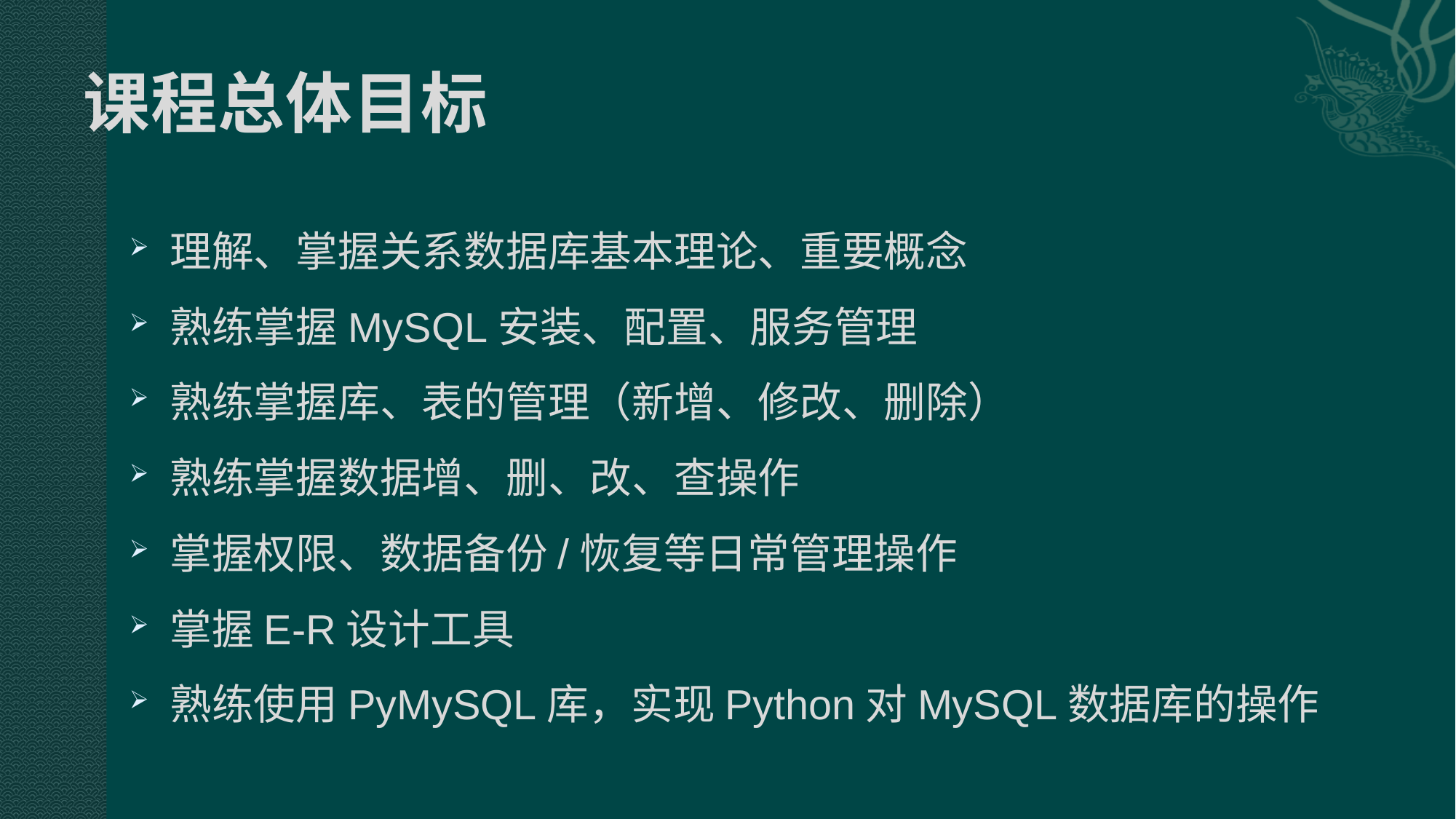

# 课程总体目标
理解、掌握关系数据库基本理论、重要概念
熟练掌握MySQL安装、配置、服务管理
熟练掌握库、表的管理（新增、修改、删除）
熟练掌握数据增、删、改、查操作
掌握权限、数据备份/恢复等日常管理操作
掌握E-R设计工具
熟练使用PyMySQL库，实现Python对MySQL数据库的操作